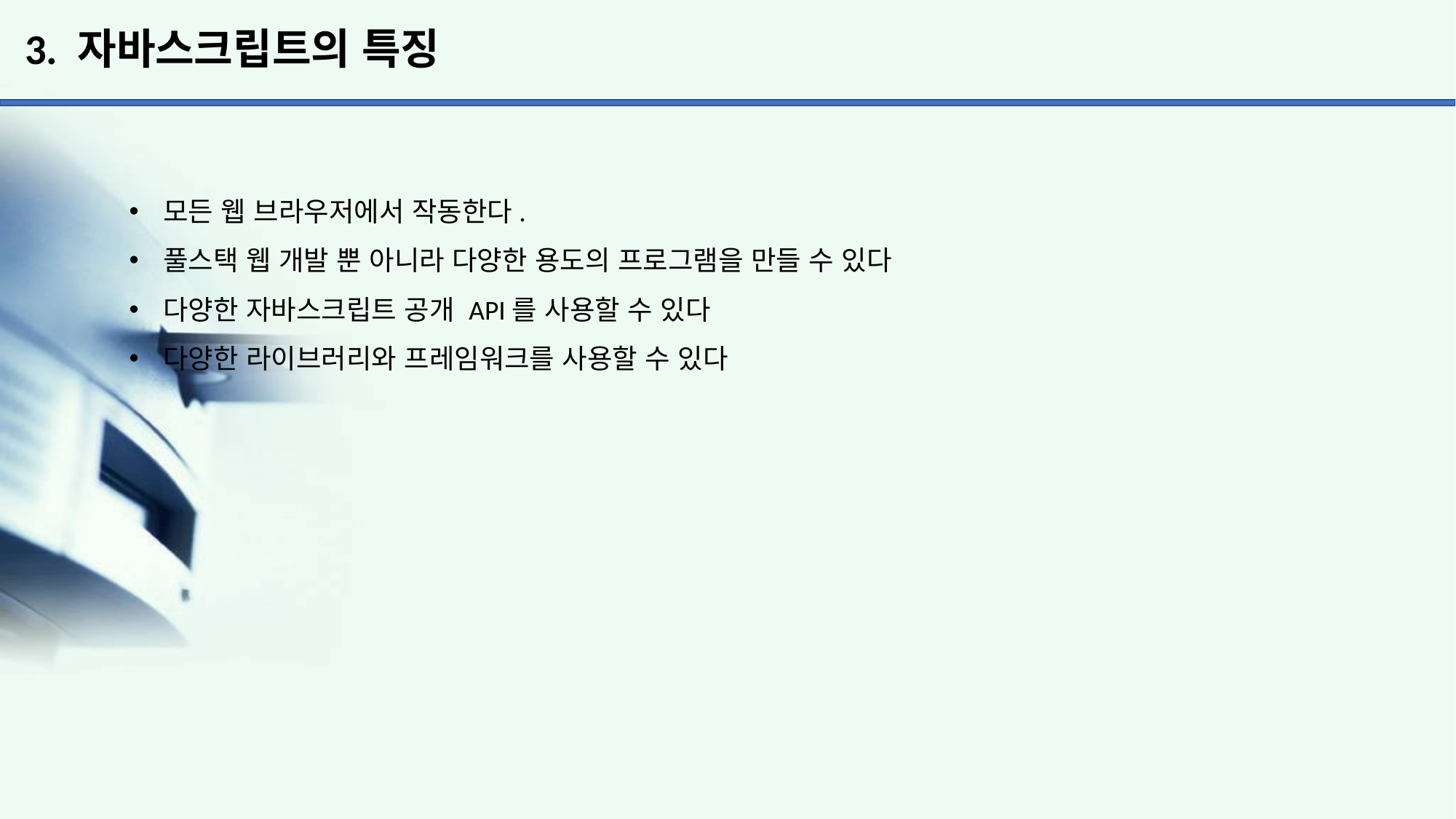

# 3. 자바스크립트의 특징
모든 웹 브라우저에서 작동한다.
풀스택 웹 개발 뿐 아니라 다양한 용도의 프로그램을 만들 수 있다
다양한 자바스크립트 공개 API를 사용할 수 있다
다양한 라이브러리와 프레임워크를 사용할 수 있다